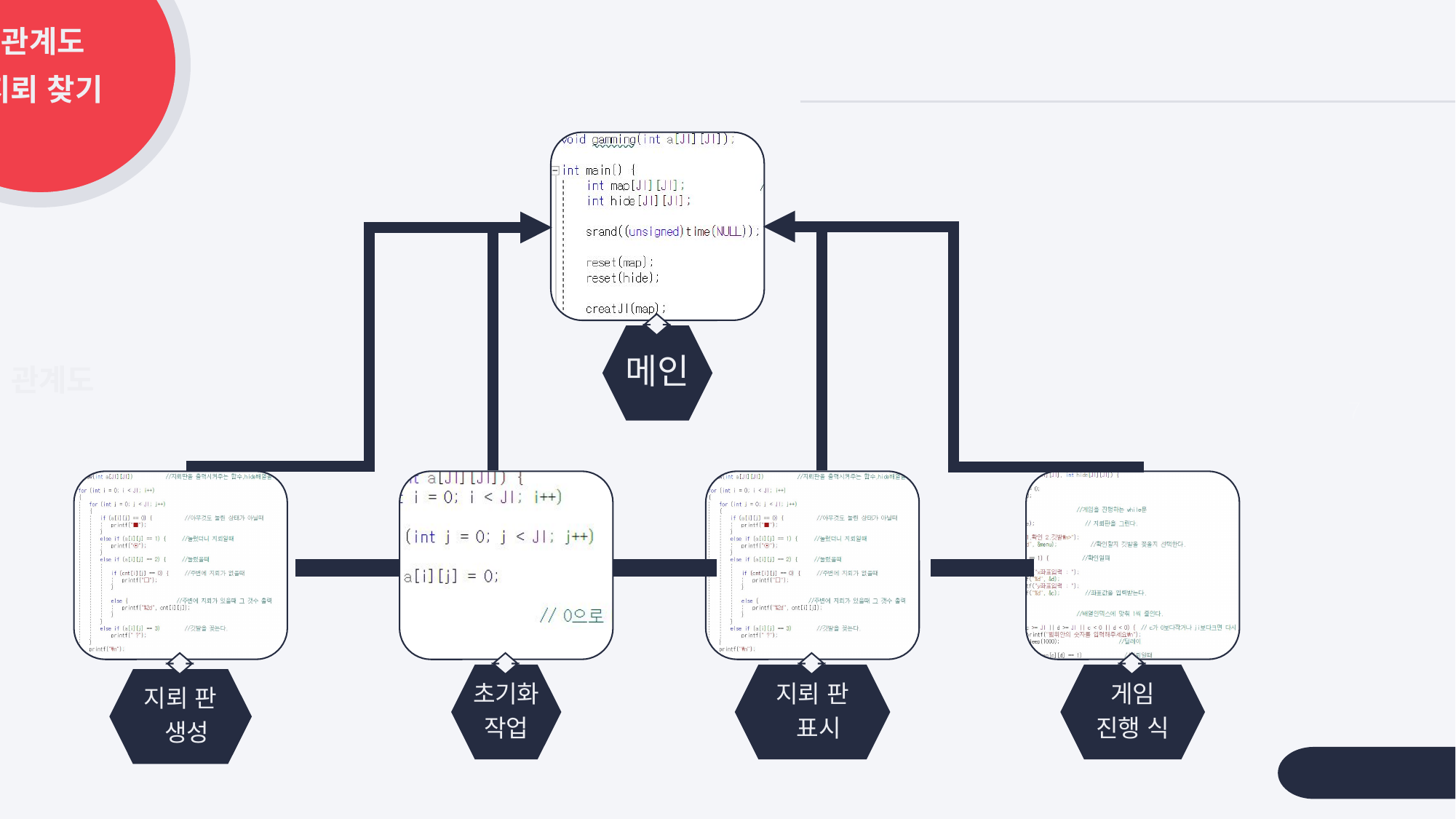

관계도
지뢰 찾기
메인
관계도
지뢰 판
 생성
초기화
작업
지뢰 판
 표시
게임
진행 식
7